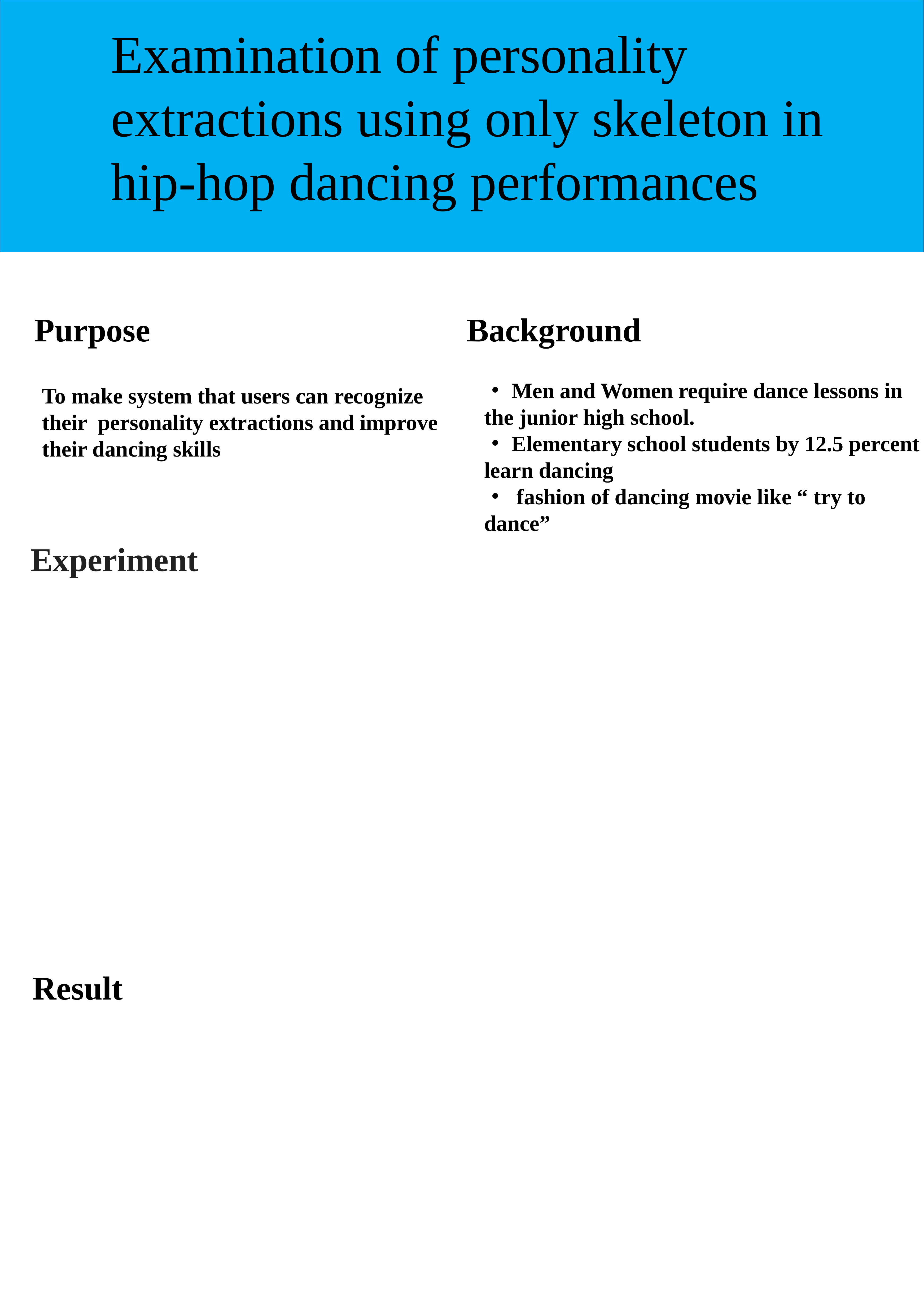

Examination of personality extractions using only skeleton in hip-hop dancing performances
ここに画像を貼りたい
Purpose
Background
・Men and Women require dance lessons in
the junior high school.
・Elementary school students by 12.5 percent
learn dancing
・ fashion of dancing movie like “ try to dance”
To make system that users can recognize
their  personality extractions and improve
their dancing skills
Experiment
Result